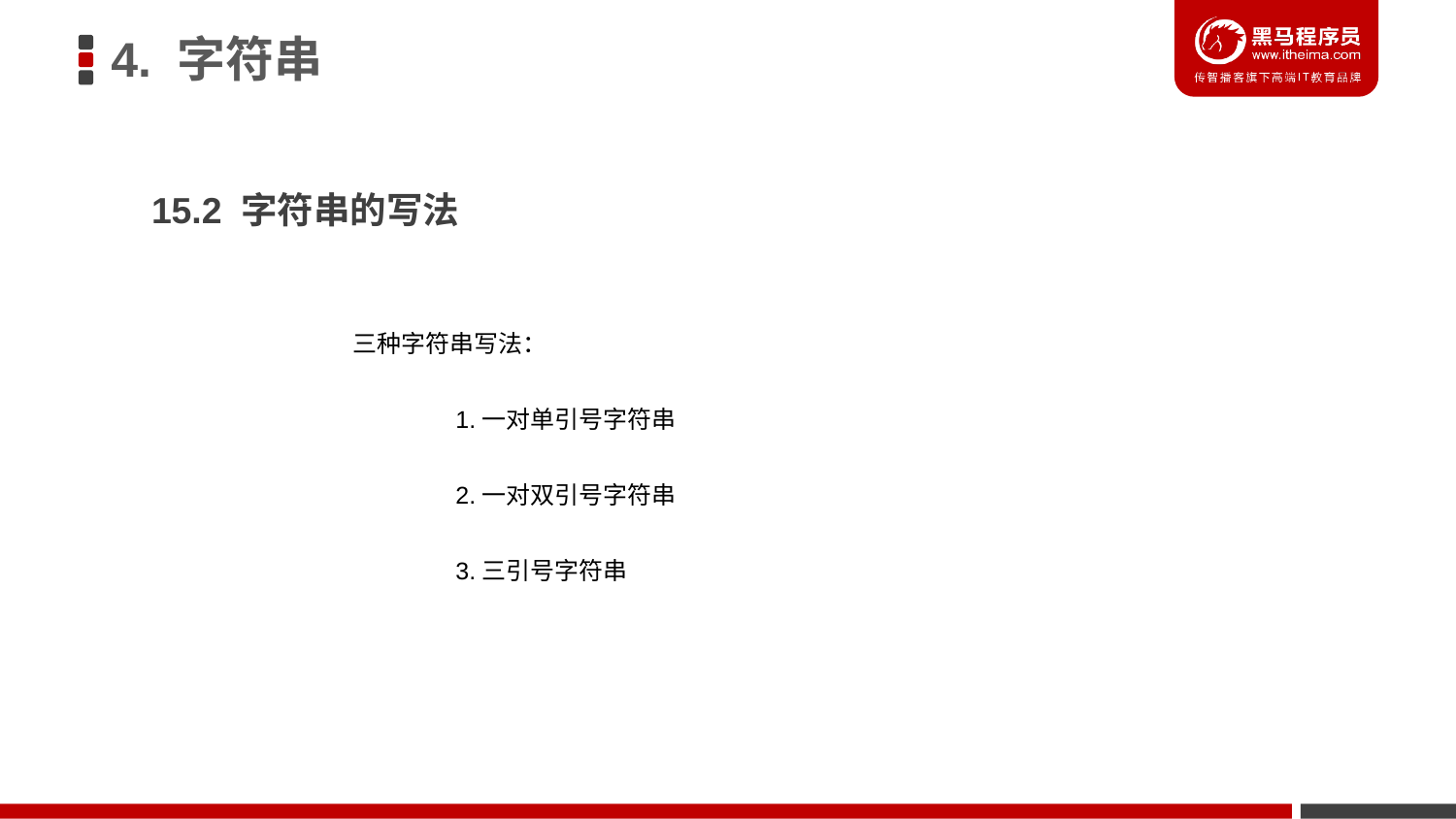

4. 字符串
15.2 字符串的写法
       三种字符串写法：

	1.一对单引号字符串

	2.一对双引号字符串

	3.三引号字符串